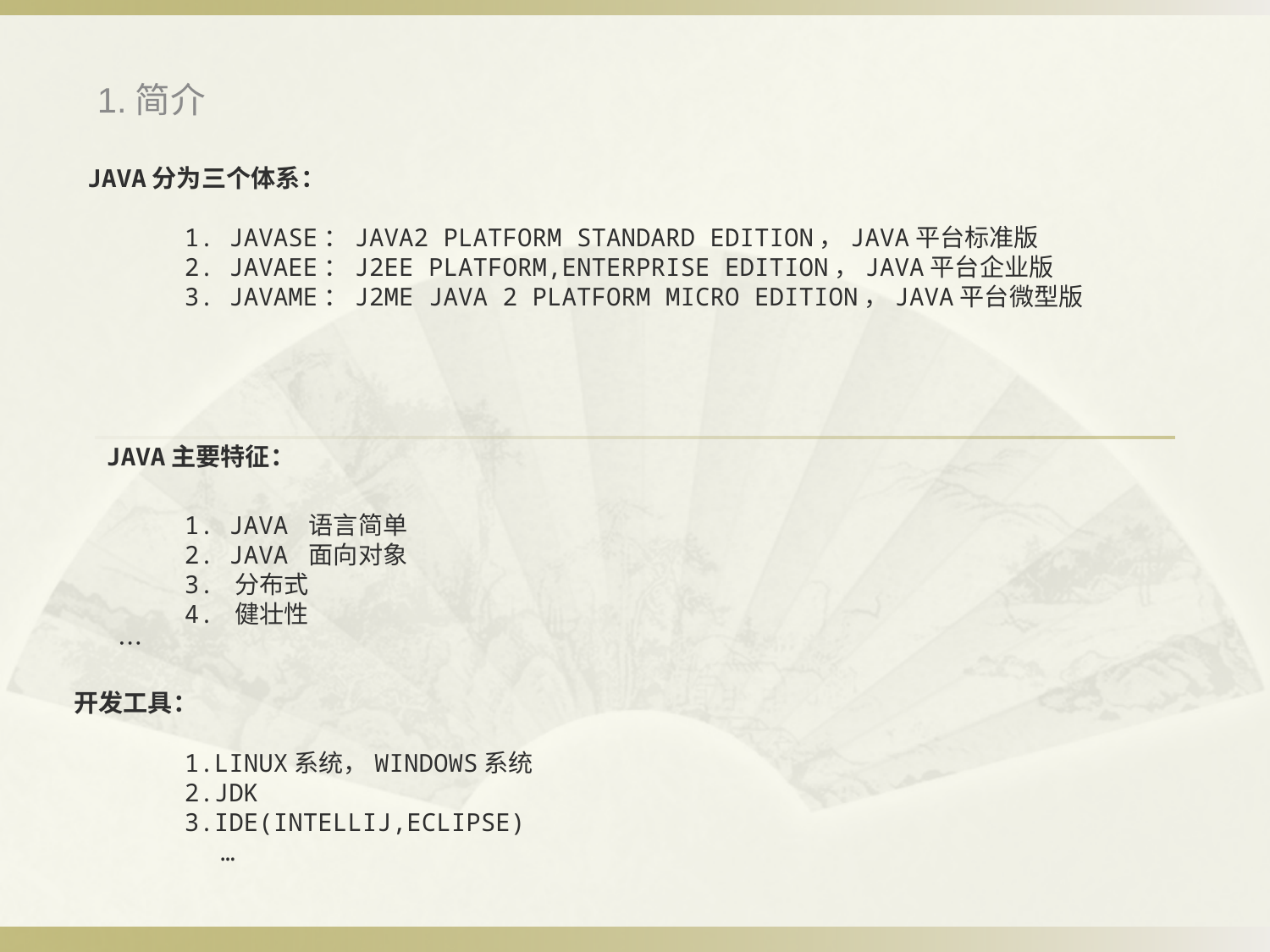

1.简介
# Java分为三个体系： 1. JavaSE：Java2 Platform Standard Edition，java平台标准版 2. JavaEE：J2EE Platform,Enterprise Edition，java平台企业版 3. JavaME：J2ME Java 2 Platform Micro Edition，java平台微型版 Java主要特征： 1. Java 语言简单 2. Java 面向对象 3. 分布式 4. 健壮性 … 开发工具： 1.Linux系统，windows系统 2.JDk 3.IDE(Intellij,eclipse) …